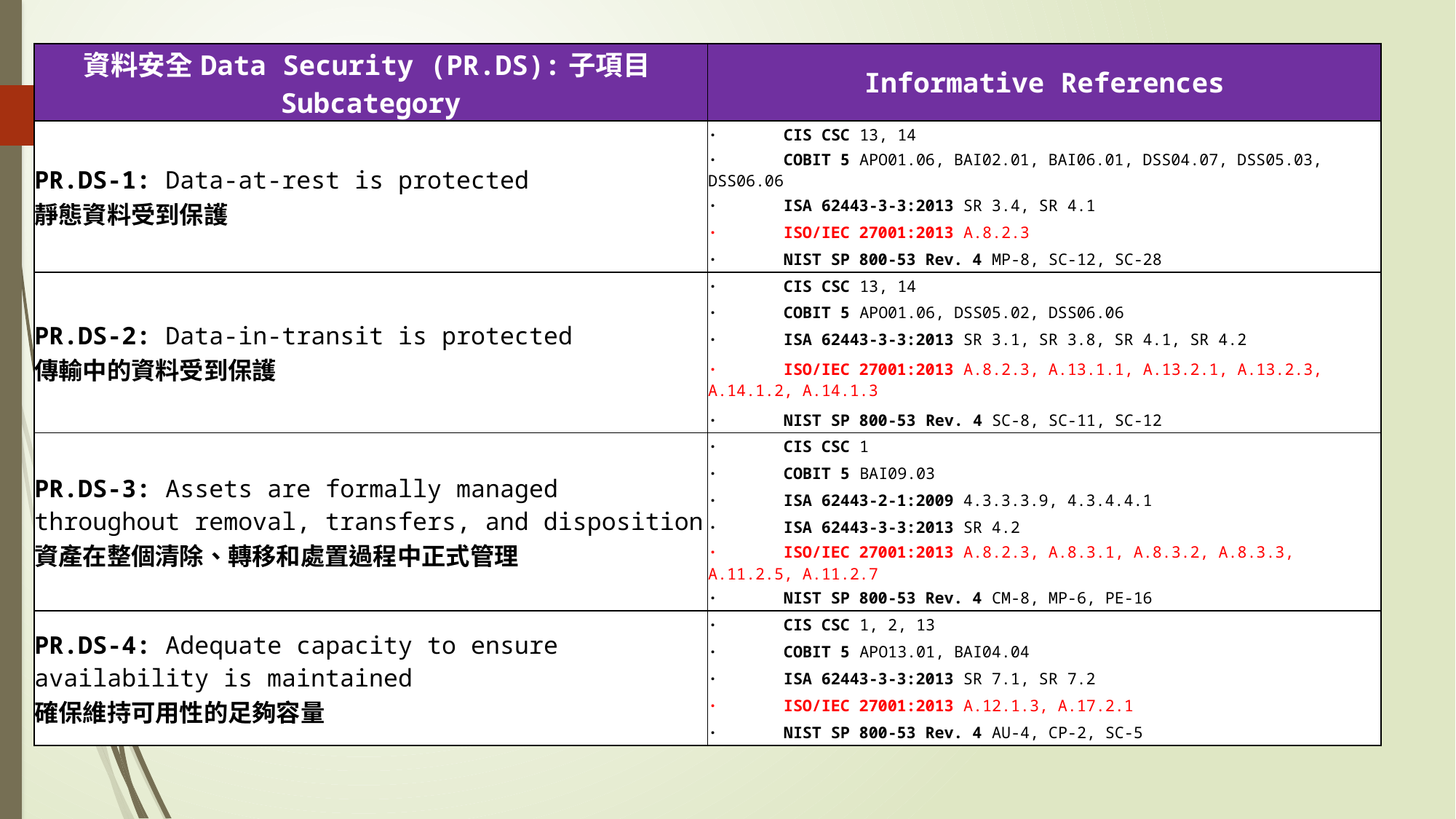

| 資料安全Data Security (PR.DS):子項目Subcategory | Informative References |
| --- | --- |
| PR.DS-1: Data-at-rest is protected 靜態資料受到保護 | ·       CIS CSC 13, 14 |
|  | ·       COBIT 5 APO01.06, BAI02.01, BAI06.01, DSS04.07, DSS05.03, DSS06.06 |
|  | ·       ISA 62443-3-3:2013 SR 3.4, SR 4.1 |
|  | ·       ISO/IEC 27001:2013 A.8.2.3 |
|  | ·       NIST SP 800-53 Rev. 4 MP-8, SC-12, SC-28 |
| PR.DS-2: Data-in-transit is protected 傳輸中的資料受到保護 | ·       CIS CSC 13, 14 |
|  | ·       COBIT 5 APO01.06, DSS05.02, DSS06.06 |
|  | ·       ISA 62443-3-3:2013 SR 3.1, SR 3.8, SR 4.1, SR 4.2 |
|  | ·       ISO/IEC 27001:2013 A.8.2.3, A.13.1.1, A.13.2.1, A.13.2.3, A.14.1.2, A.14.1.3 |
|  | ·       NIST SP 800-53 Rev. 4 SC-8, SC-11, SC-12 |
| PR.DS-3: Assets are formally managed throughout removal, transfers, and disposition 資產在整個清除、轉移和處置過程中正式管理 | ·       CIS CSC 1 |
|  | ·       COBIT 5 BAI09.03 |
|  | ·       ISA 62443-2-1:2009 4.3.3.3.9, 4.3.4.4.1 |
|  | ·       ISA 62443-3-3:2013 SR 4.2 |
|  | ·       ISO/IEC 27001:2013 A.8.2.3, A.8.3.1, A.8.3.2, A.8.3.3, A.11.2.5, A.11.2.7 |
|  | ·       NIST SP 800-53 Rev. 4 CM-8, MP-6, PE-16 |
| PR.DS-4: Adequate capacity to ensure availability is maintained 確保維持可用性的足夠容量 | ·       CIS CSC 1, 2, 13 |
|  | ·       COBIT 5 APO13.01, BAI04.04 |
|  | ·       ISA 62443-3-3:2013 SR 7.1, SR 7.2 |
|  | ·       ISO/IEC 27001:2013 A.12.1.3, A.17.2.1 |
|  | ·       NIST SP 800-53 Rev. 4 AU-4, CP-2, SC-5 |